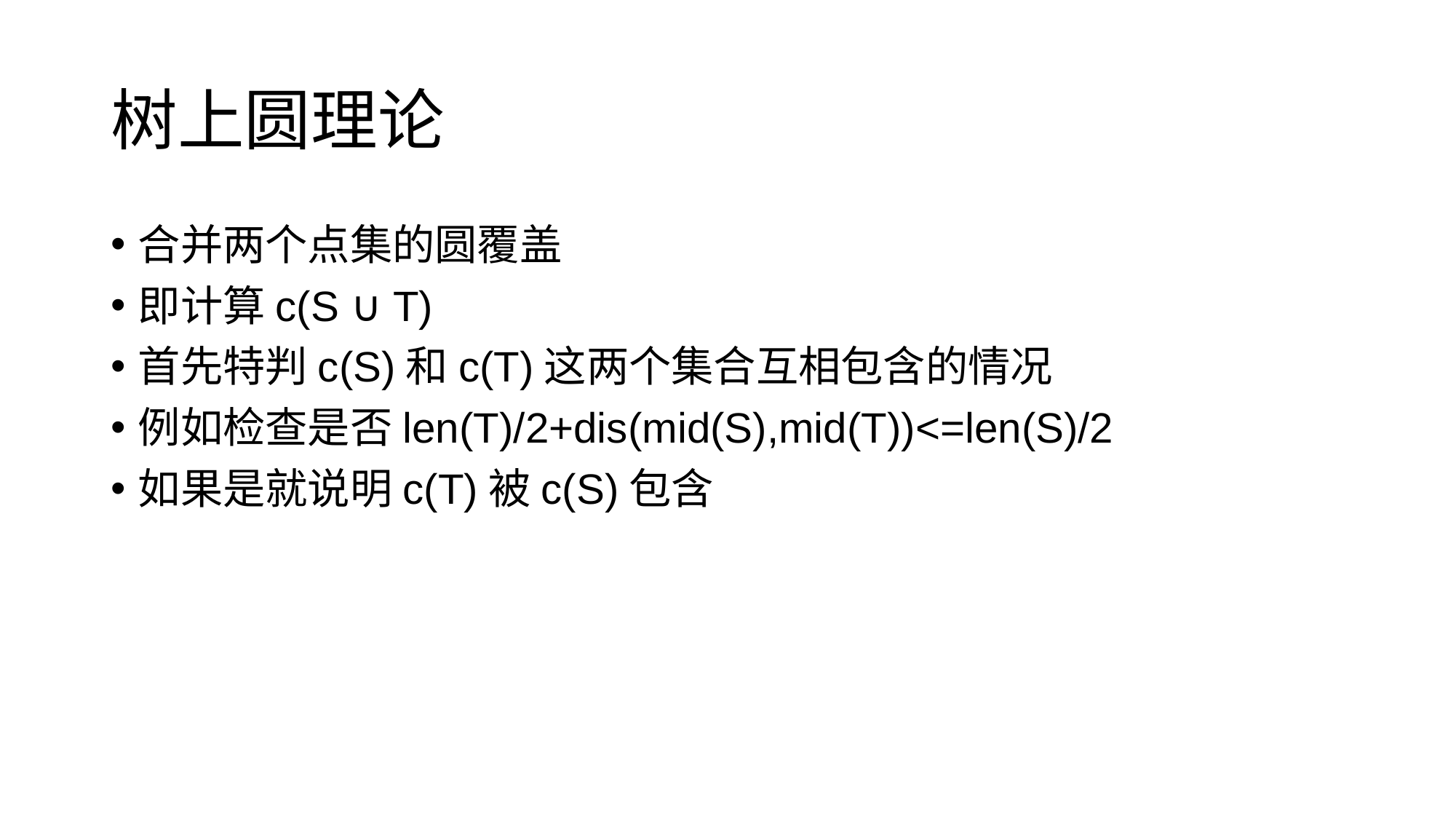

# 树上圆理论
合并两个点集的圆覆盖
即计算c(S ∪ T)
首先特判c(S)和c(T)这两个集合互相包含的情况
例如检查是否len(T)/2+dis(mid(S),mid(T))<=len(S)/2
如果是就说明c(T)被c(S)包含